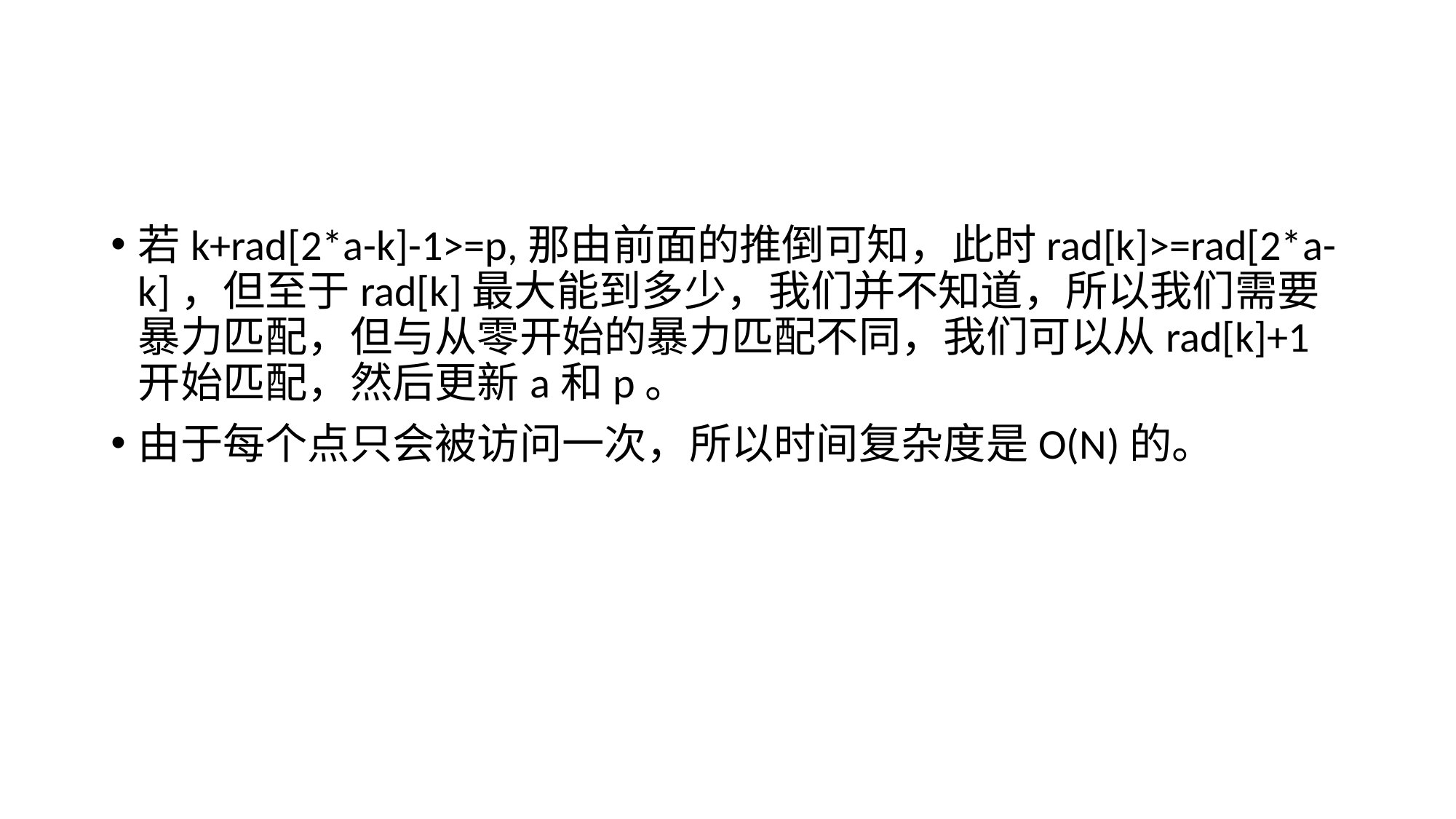

#
若k+rad[2*a-k]-1>=p,那由前面的推倒可知，此时rad[k]>=rad[2*a-k]，但至于rad[k]最大能到多少，我们并不知道，所以我们需要暴力匹配，但与从零开始的暴力匹配不同，我们可以从rad[k]+1开始匹配，然后更新a和p。
由于每个点只会被访问一次，所以时间复杂度是O(N)的。